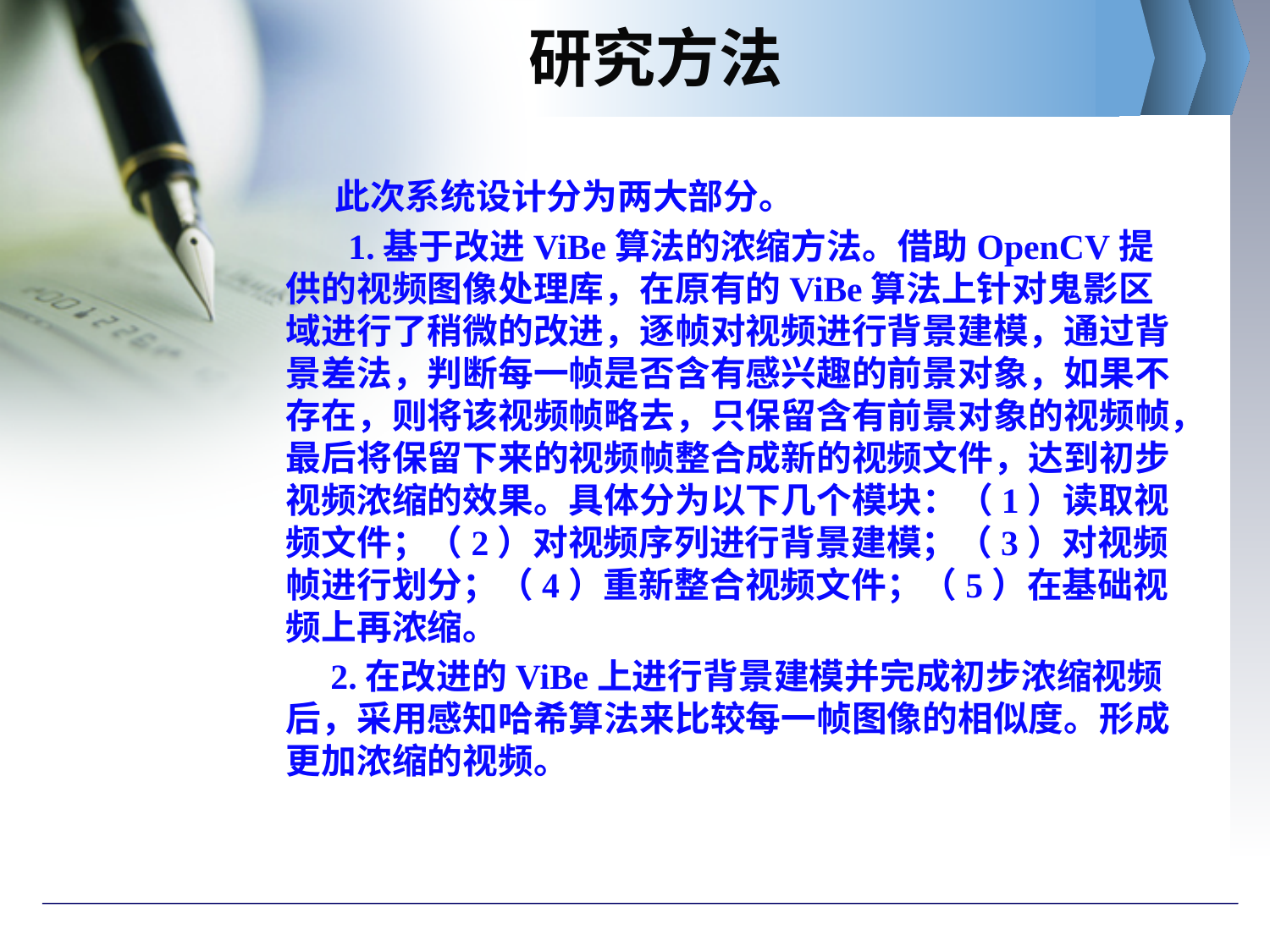

# 研究方法

     此次系统设计分为两大部分。
       1.基于改进ViBe算法的浓缩方法。借助OpenCV提供的视频图像处理库，在原有的ViBe算法上针对鬼影区域进行了稍微的改进，逐帧对视频进行背景建模，通过背景差法，判断每一帧是否含有感兴趣的前景对象，如果不存在，则将该视频帧略去，只保留含有前景对象的视频帧，最后将保留下来的视频帧整合成新的视频文件，达到初步视频浓缩的效果。具体分为以下几个模块：（1）读取视频文件；（2）对视频序列进行背景建模；（3）对视频帧进行划分；（4）重新整合视频文件；（5）在基础视频上再浓缩。
     2.在改进的ViBe上进行背景建模并完成初步浓缩视频后，采用感知哈希算法来比较每一帧图像的相似度。形成更加浓缩的视频。